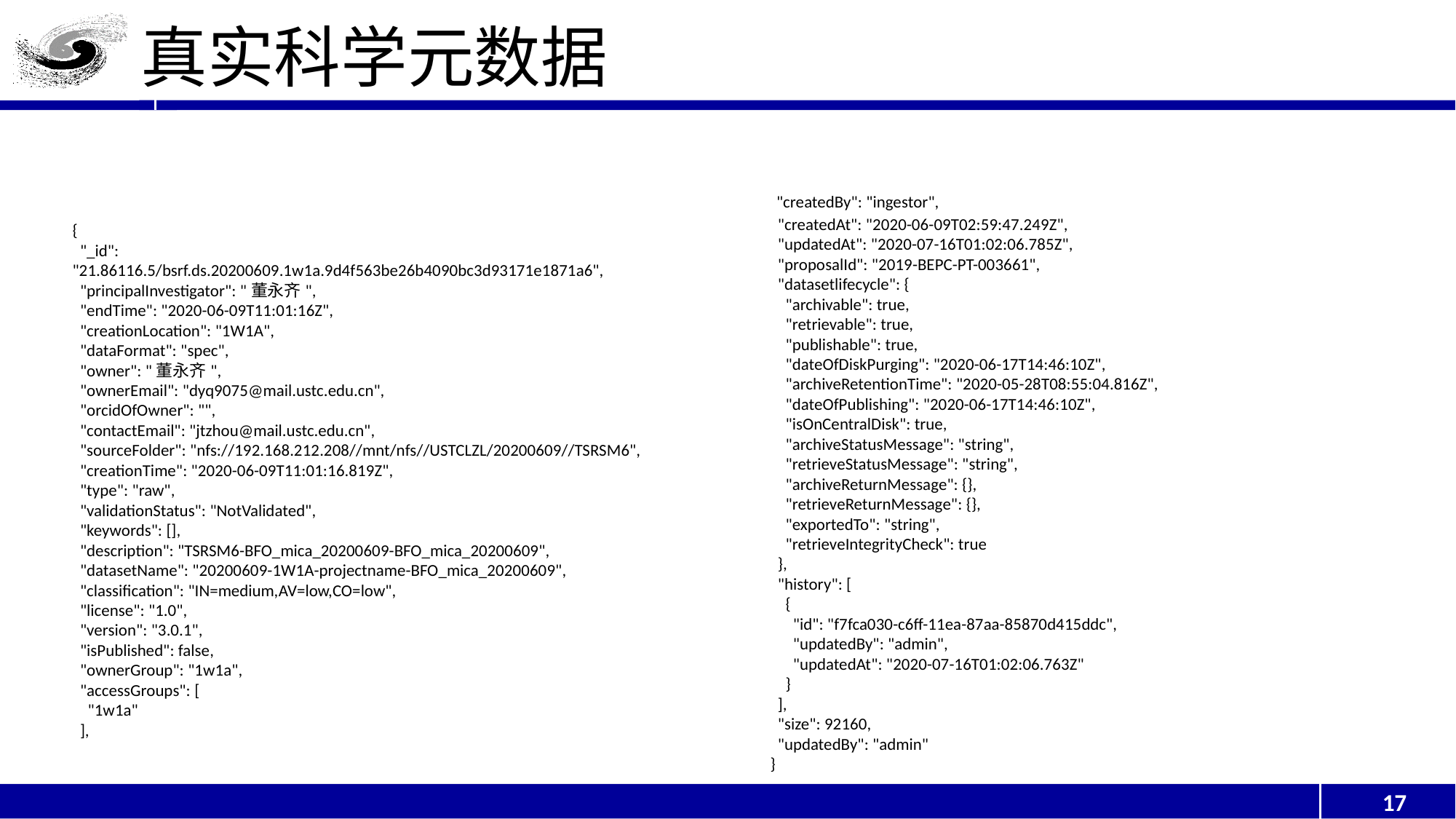

# 真实科学元数据
 "createdBy": "ingestor",
  "createdAt": "2020-06-09T02:59:47.249Z",
  "updatedAt": "2020-07-16T01:02:06.785Z",
  "proposalId": "2019-BEPC-PT-003661",
  "datasetlifecycle": {
    "archivable": true,
    "retrievable": true,
    "publishable": true,
    "dateOfDiskPurging": "2020-06-17T14:46:10Z",
    "archiveRetentionTime": "2020-05-28T08:55:04.816Z",
    "dateOfPublishing": "2020-06-17T14:46:10Z",
    "isOnCentralDisk": true,
    "archiveStatusMessage": "string",
    "retrieveStatusMessage": "string",
    "archiveReturnMessage": {},
    "retrieveReturnMessage": {},
    "exportedTo": "string",
    "retrieveIntegrityCheck": true
  },
  "history": [
    {
      "id": "f7fca030-c6ff-11ea-87aa-85870d415ddc",
      "updatedBy": "admin",
      "updatedAt": "2020-07-16T01:02:06.763Z"
    }
  ],
  "size": 92160,
  "updatedBy": "admin"
}
{
  "_id": "21.86116.5/bsrf.ds.20200609.1w1a.9d4f563be26b4090bc3d93171e1871a6",
  "principalInvestigator": "董永齐",
  "endTime": "2020-06-09T11:01:16Z",
  "creationLocation": "1W1A",
  "dataFormat": "spec",
  "owner": "董永齐",
  "ownerEmail": "dyq9075@mail.ustc.edu.cn",
  "orcidOfOwner": "",
  "contactEmail": "jtzhou@mail.ustc.edu.cn",
  "sourceFolder": "nfs://192.168.212.208//mnt/nfs//USTCLZL/20200609//TSRSM6",
  "creationTime": "2020-06-09T11:01:16.819Z",
  "type": "raw",
  "validationStatus": "NotValidated",
  "keywords": [],
  "description": "TSRSM6-BFO_mica_20200609-BFO_mica_20200609",
  "datasetName": "20200609-1W1A-projectname-BFO_mica_20200609",
  "classification": "IN=medium,AV=low,CO=low",
  "license": "1.0",
  "version": "3.0.1",
  "isPublished": false,
  "ownerGroup": "1w1a",
  "accessGroups": [
    "1w1a"
  ],